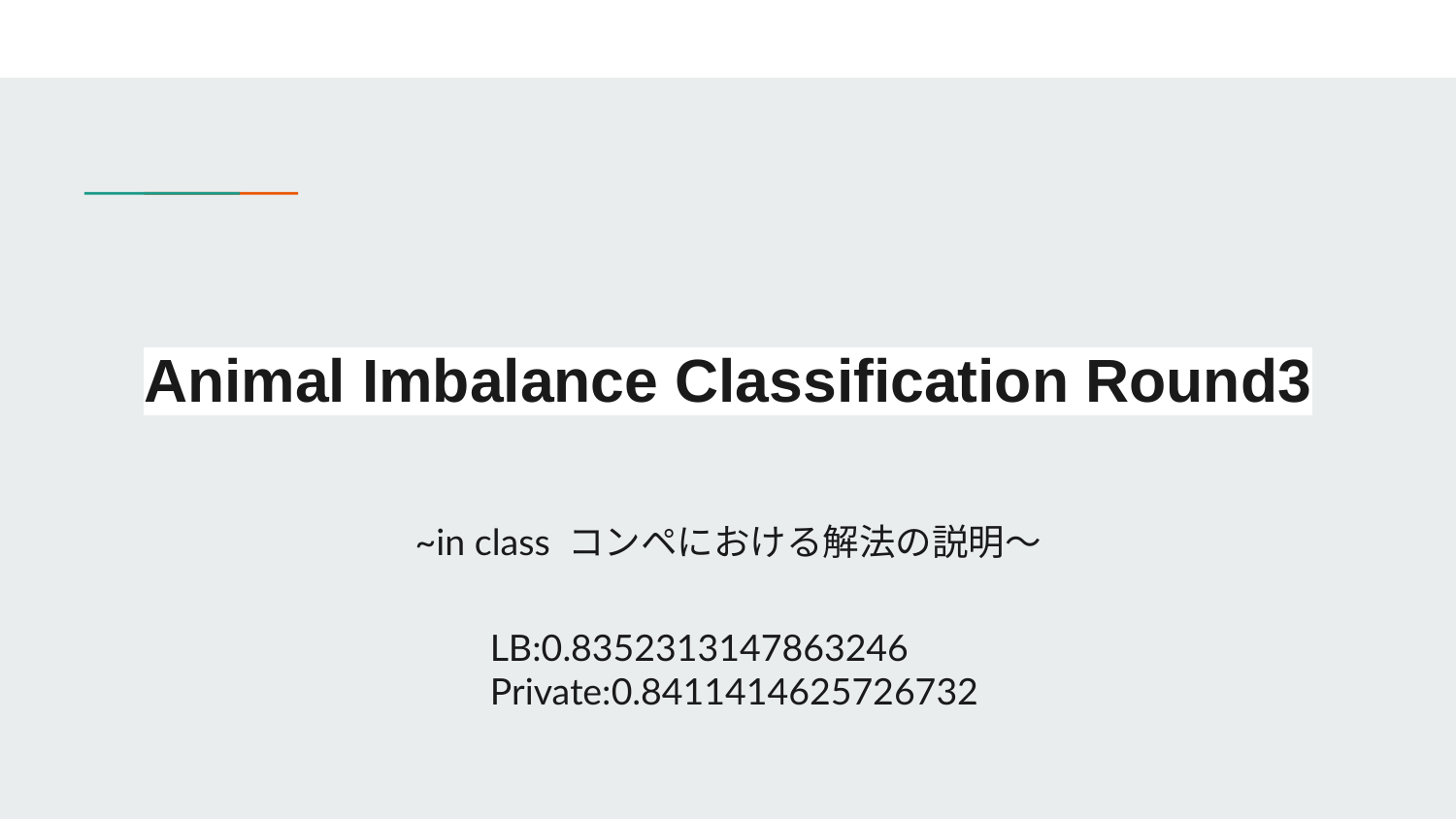

# Animal Imbalance Classification Round3
~in class コンペにおける解法の説明〜
LB:0.8352313147863246
Private:0.8411414625726732